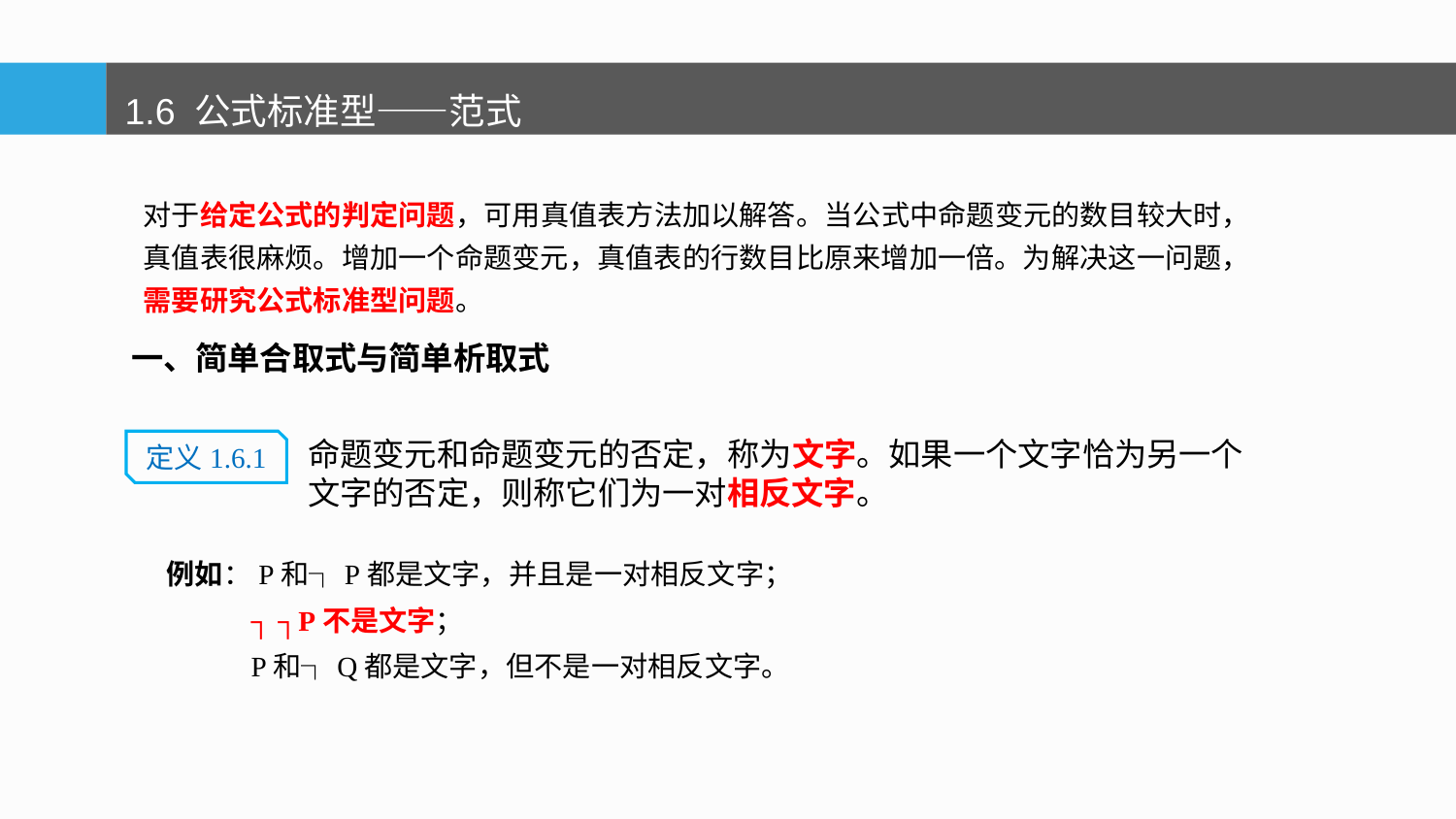

1.6 公式标准型——范式

对于给定公式的判定问题，可用真值表方法加以解答。当公式中命题变元的数目较大时，真值表很麻烦。增加一个命题变元，真值表的行数目比原来增加一倍。为解决这一问题，需要研究公式标准型问题。
一、简单合取式与简单析取式
命题变元和命题变元的否定，称为文字。如果一个文字恰为另一个文字的否定，则称它们为一对相反文字。
定义1.6.1
例如：P和┐P都是文字，并且是一对相反文字；
            ┐ ┐P不是文字；
            P和┐Q都是文字，但不是一对相反文字。